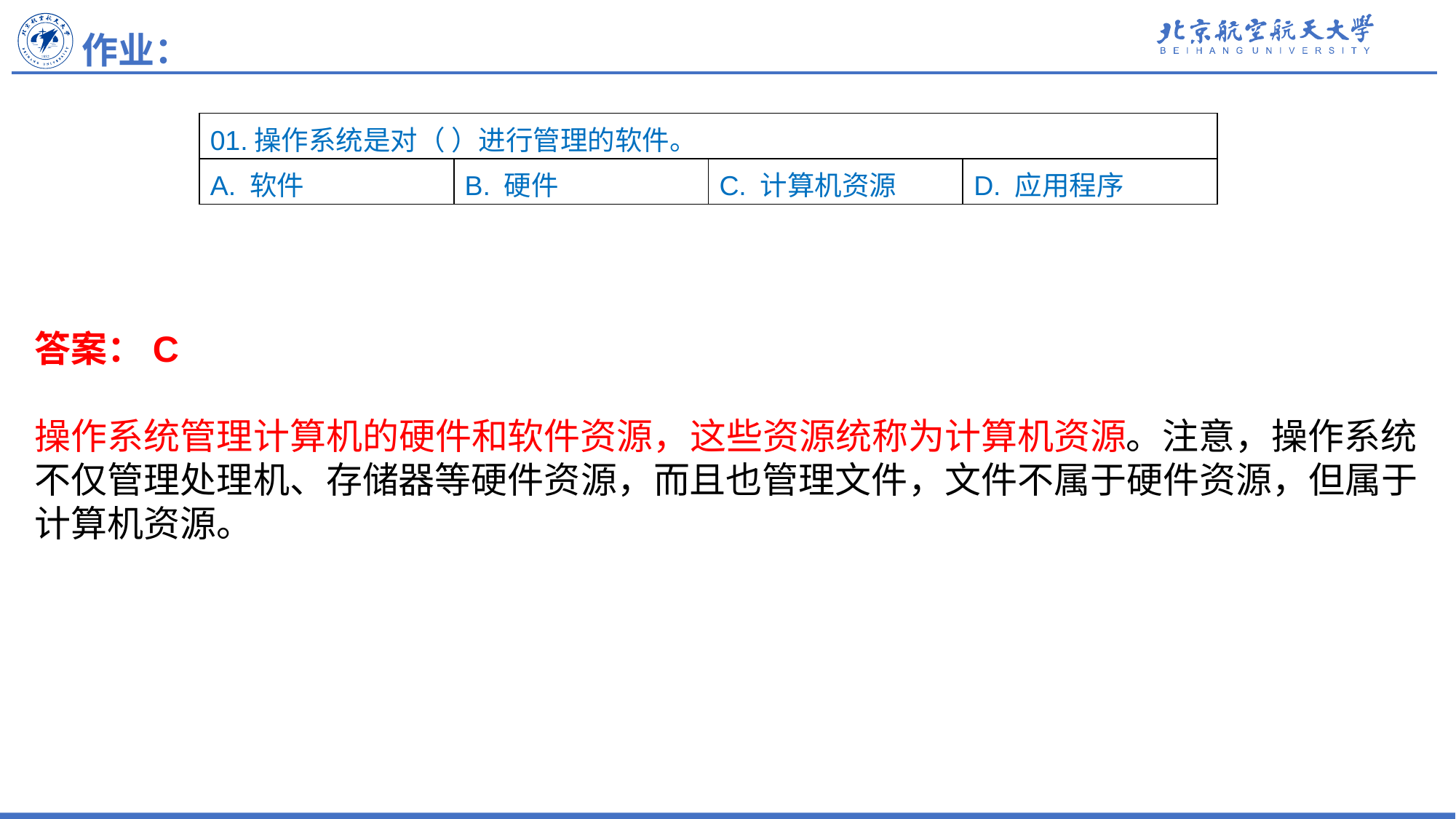

作业：
| 01.操作系统是对（ ）进行管理的软件。 |  |  |  |
| --- | --- | --- | --- |
| A. 软件 | B. 硬件 | C. 计算机资源 | D. 应用程序 |
答案：C

操作系统管理计算机的硬件和软件资源，这些资源统称为计算机资源。注意，操作系统不仅管理处理机、存储器等硬件资源，而且也管理文件，文件不属于硬件资源，但属于计算机资源。
9